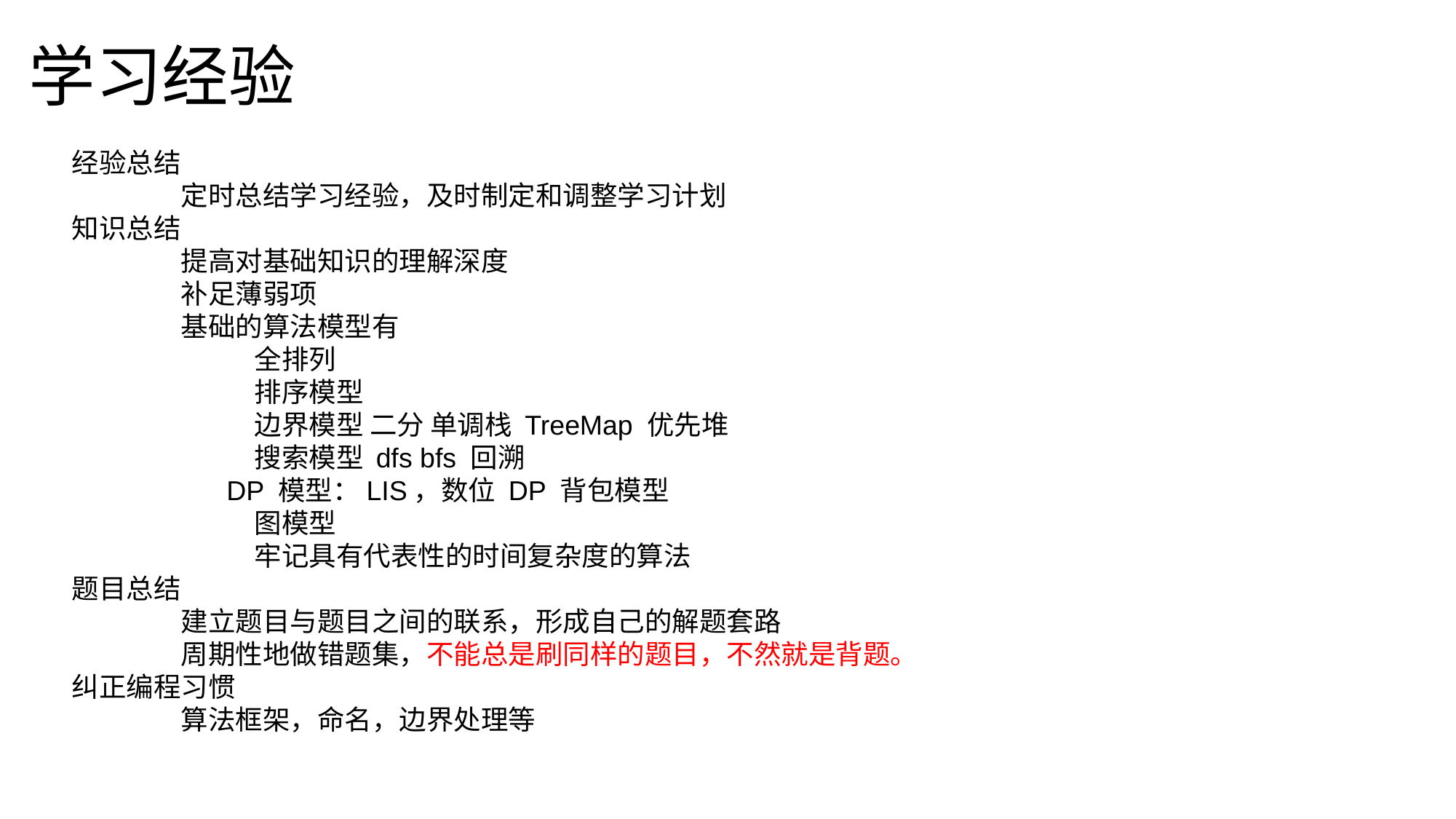

# 学习经验
经验总结
	定时总结学习经验，及时制定和调整学习计划
知识总结
提高对基础知识的理解深度
补足薄弱项
基础的算法模型有
  全排列
  排序模型
  边界模型 二分 单调栈 TreeMap 优先堆
  搜索模型 dfs bfs 回溯
  	      DP 模型：LIS，数位 DP 背包模型
  图模型
  牢记具有代表性的时间复杂度的算法
题目总结
建立题目与题目之间的联系，形成自己的解题套路
周期性地做错题集，不能总是刷同样的题目，不然就是背题。
纠正编程习惯
算法框架，命名，边界处理等